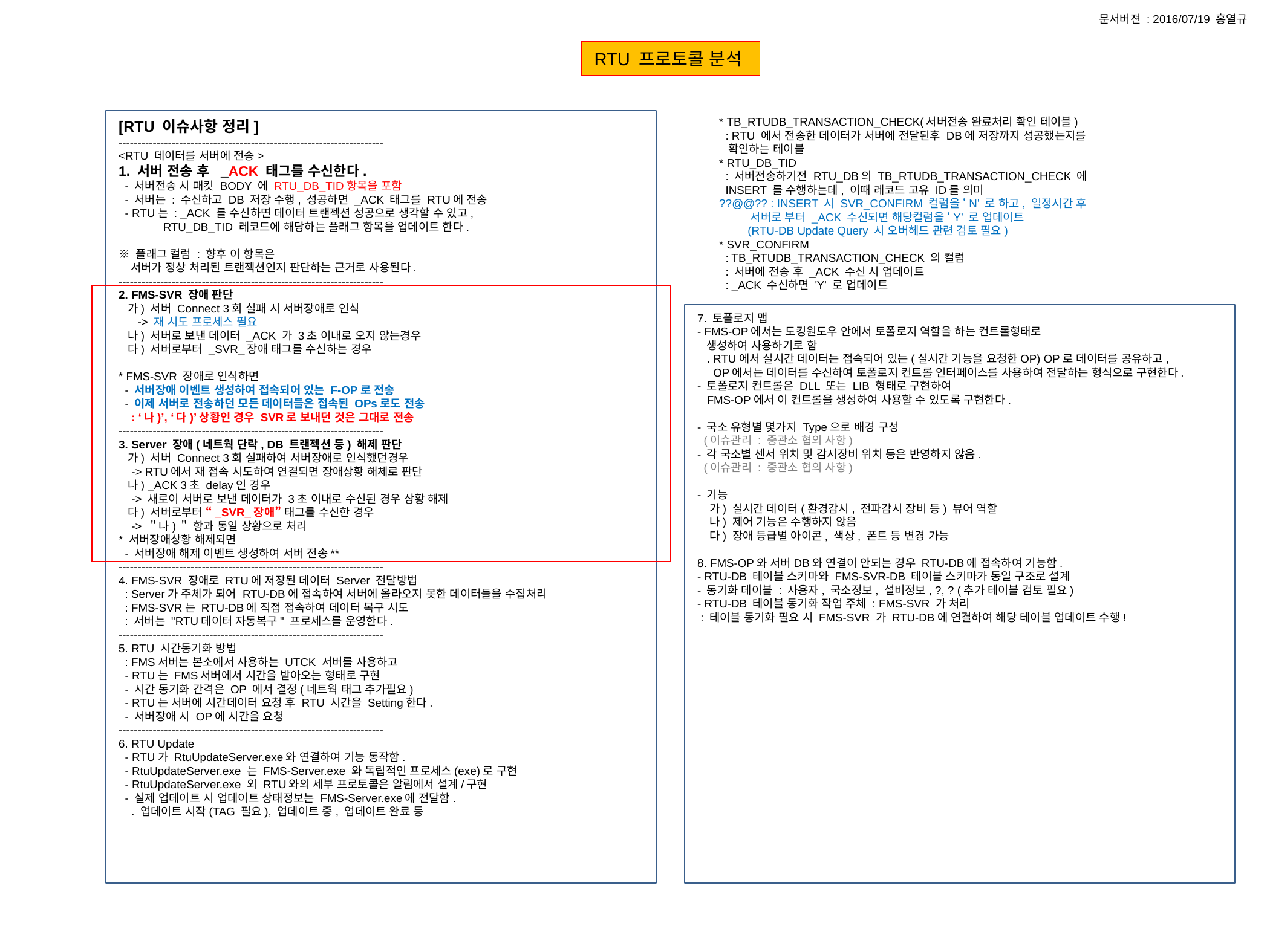

문서버젼 : 2016/07/19 홍열규
RTU 프로토콜 분석
* TB_RTUDB_TRANSACTION_CHECK(서버전송 완료처리 확인 테이블)
  : RTU 에서 전송한 데이터가 서버에 전달된후 DB에 저장까지 성공했는지를
  확인하는 테이블
* RTU_DB_TID
  : 서버전송하기전 RTU_DB의 TB_RTUDB_TRANSACTION_CHECK 에
  INSERT 를 수행하는데, 이때 레코드 고유 ID를 의미
??@@?? : INSERT 시 SVR_CONFIRM 컬럼을 ‘N’ 로 하고, 일정시간 후
         서버로 부터 _ACK 수신되면 해당컬럼을 ‘Y’ 로 업데이트
         (RTU-DB Update Query 시 오버헤드 관련 검토 필요)
* SVR_CONFIRM
  : TB_RTUDB_TRANSACTION_CHECK 의 컬럼
  : 서버에 전송 후 _ACK 수신 시 업데이트
  : _ACK 수신하면 'Y' 로 업데이트
[RTU 이슈사항 정리]
----------------------------------------------------------------------
<RTU 데이터를 서버에 전송>
1. 서버 전송 후  _ACK 태그를 수신한다.
  - 서버전송 시 패킷 BODY 에 RTU_DB_TID항목을 포함
  - 서버는 : 수신하고 DB 저장 수행, 성공하면 _ACK 태그를 RTU에 전송
  - RTU는 : _ACK 를 수신하면 데이터 트랜젝션 성공으로 생각할 수 있고,
              RTU_DB_TID 레코드에 해당하는 플래그 항목을 업데이트 한다.

※ 플래그 컬럼 : 향후 이 항목은
   서버가 정상 처리된 트랜젝션인지 판단하는 근거로 사용된다.
----------------------------------------------------------------------
2. FMS-SVR 장애 판단
  가) 서버 Connect 3회 실패 시 서버장애로 인식
      -> 재 시도 프로세스 필요
  나) 서버로 보낸 데이터 _ACK 가 3초 이내로 오지 않는경우
  다) 서버로부터 _SVR_장애 태그를 수신하는 경우

* FMS-SVR 장애로 인식하면
  - 서버장애 이벤트 생성하여 접속되어 있는 F-OP로 전송
  - 이제 서버로 전송하던 모든 데이터들은 접속된 OPs로도 전송
    : ‘나)’, ‘다)’상황인 경우 SVR로 보내던 것은 그대로 전송
----------------------------------------------------------------------
3. Server 장애(네트웍 단락, DB 트랜젝션 등) 해제 판단
  가) 서버 Connect 3회 실패하여 서버장애로 인식했던경우
    -> RTU에서 재 접속 시도하여 연결되면 장애상황 해체로 판단
  나) _ACK 3초 delay인 경우
    -> 새로이 서버로 보낸 데이터가 3초 이내로 수신된 경우 상황 해제
  다) 서버로부터 “_SVR_장애” 태그를 수신한 경우
    -> ＂나)＂ 항과 동일 상황으로 처리
* 서버장애상황 해제되면
  - 서버장애 해제 이벤트 생성하여 서버 전송**
----------------------------------------------------------------------
4. FMS-SVR 장애로 RTU에 저장된 데이터 Server 전달방법
  : Server가 주체가 되어 RTU-DB에 접속하여 서버에 올라오지 못한 데이터들을 수집처리
  : FMS-SVR는 RTU-DB에 직접 접속하여 데이터 복구 시도
  : 서버는 "RTU데이터 자동복구" 프로세스를 운영한다.
----------------------------------------------------------------------
5. RTU 시간동기화 방법
  : FMS서버는 본소에서 사용하는 UTCK 서버를 사용하고
  - RTU는 FMS서버에서 시간을 받아오는 형태로 구현
  - 시간 동기화 간격은 OP 에서 결정(네트웍 태그 추가필요)
  - RTU는 서버에 시간데이터 요청 후 RTU 시간을 Setting한다.
  - 서버장애 시 OP에 시간을 요청
----------------------------------------------------------------------
6. RTU Update
  - RTU가 RtuUpdateServer.exe와 연결하여 기능 동작함.
  - RtuUpdateServer.exe 는 FMS-Server.exe 와 독립적인 프로세스(exe)로 구현
  - RtuUpdateServer.exe 외 RTU와의 세부 프로토콜은 알림에서 설계/구현
  - 실제 업데이트 시 업데이트 상태정보는 FMS-Server.exe에 전달함.
    . 업데이트 시작(TAG 필요), 업데이트 중, 업데이트 완료 등

7. 토폴로지 맵
- FMS-OP에서는 도킹원도우 안에서 토폴로지 역할을 하는 컨트롤형태로
  생성하여 사용하기로 함
   . RTU에서 실시간 데이터는 접속되어 있는(실시간 기능을 요청한OP) OP로 데이터를 공유하고,
     OP에서는 데이터를 수신하여 토폴로지 컨트롤 인터페이스를 사용하여 전달하는 형식으로 구현한다.
- 토폴로지 컨트롤은 DLL 또는 LIB 형태로 구현하여
   FMS-OP에서 이 컨트롤을 생성하여 사용할 수 있도록 구현한다.

- 국소 유형별 몇가지 Type으로 배경 구성
  (이슈관리 : 중관소 협의 사항)
- 각 국소별 센서 위치 및 감시장비 위치 등은 반영하지 않음.
  (이슈관리 : 중관소 협의 사항)

- 기능
   가) 실시간 데이터(환경감시, 전파감시 장비 등) 뷰어 역할
   나) 제어 기능은 수행하지 않음
   다) 장애 등급별 아이콘, 색상, 폰트 등 변경 가능

8. FMS-OP와 서버DB와 연결이 안되는 경우 RTU-DB에 접속하여 기능함.
- RTU-DB 테이블 스키마와 FMS-SVR-DB 테이블 스키마가 동일 구조로 설계
- 동기화 데이블 : 사용자, 국소정보, 설비정보, ?, ? (추가 테이블 검토 필요)
- RTU-DB 테이블 동기화 작업 주체 : FMS-SVR 가 처리
 : 테이블 동기화 필요 시 FMS-SVR 가 RTU-DB에 연결하여 해당 테이블 업데이트 수행!